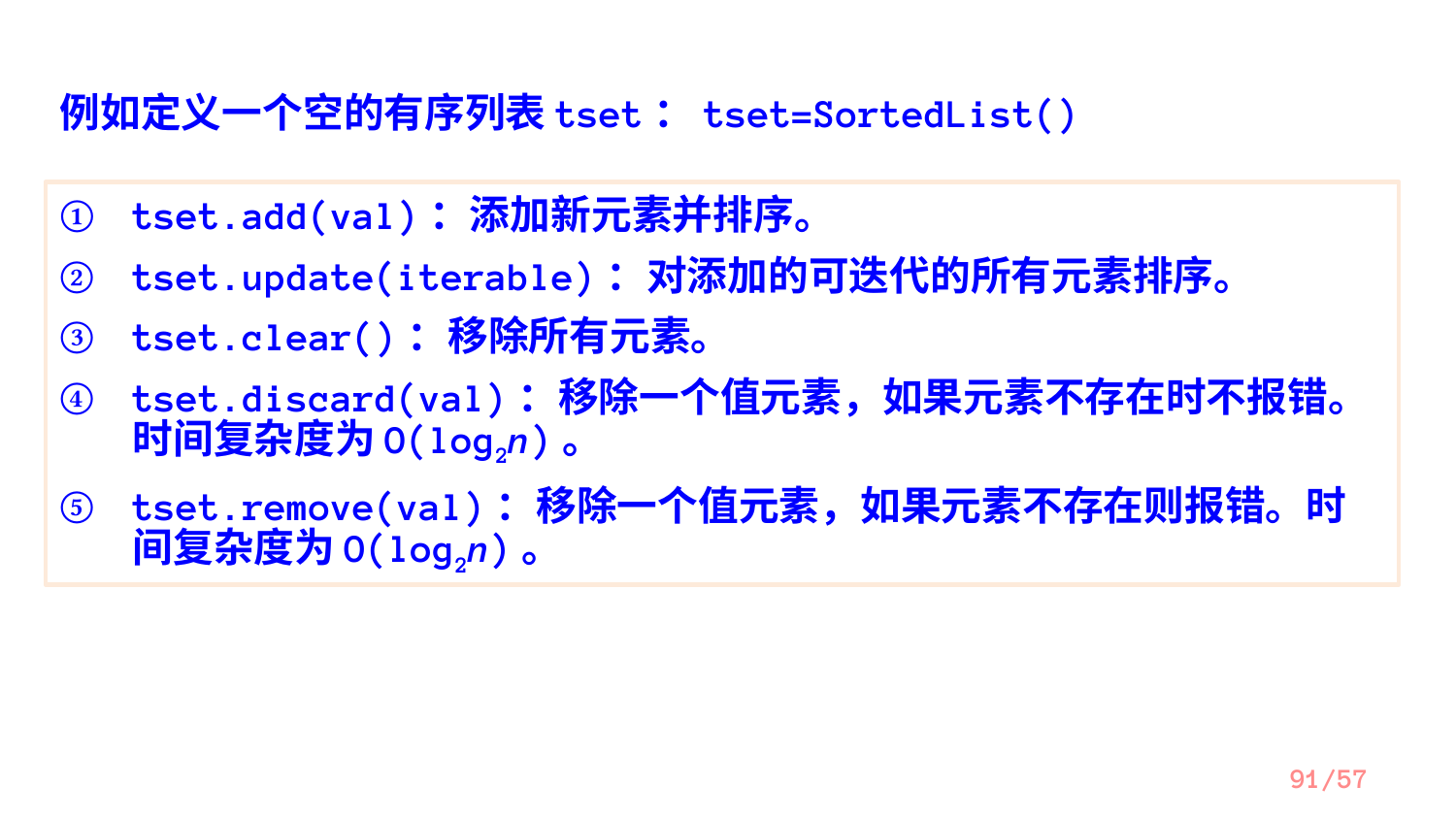

例如定义一个空的有序列表tset：tset=SortedList()
tset.add(val)：添加新元素并排序。
tset.update(iterable)：对添加的可迭代的所有元素排序。
tset.clear()：移除所有元素。
tset.discard(val)：移除一个值元素，如果元素不存在时不报错。时间复杂度为O(log2n)。
tset.remove(val)：移除一个值元素，如果元素不存在则报错。时间复杂度为O(log2n)。
91/57